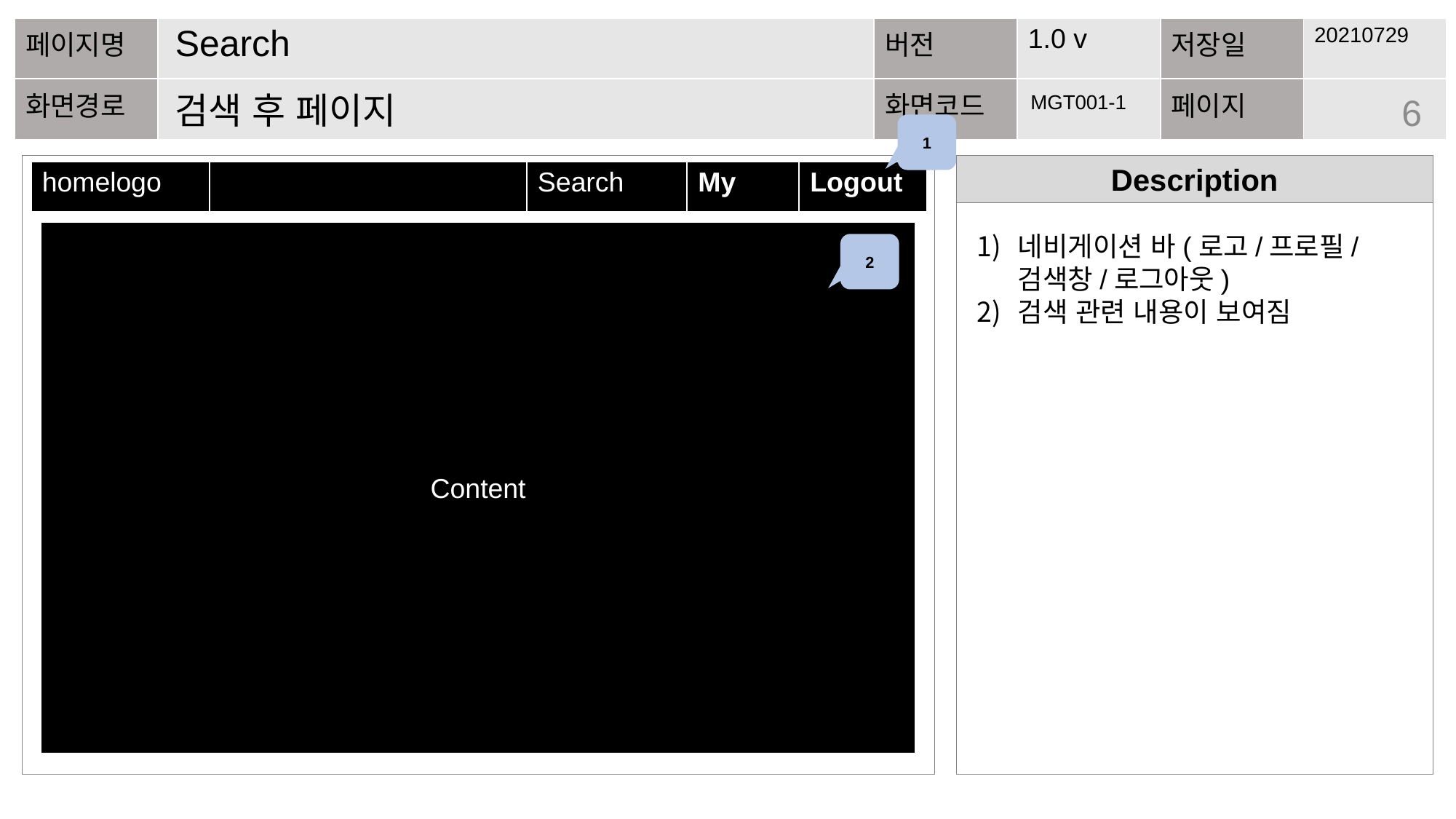

Search
6
MGT001-1
검색 후 페이지
1
| homelogo |  | Search | My | Logout |
| --- | --- | --- | --- | --- |
Content
네비게이션 바(로고/프로필/검색창/로그아웃)
검색 관련 내용이 보여짐
2